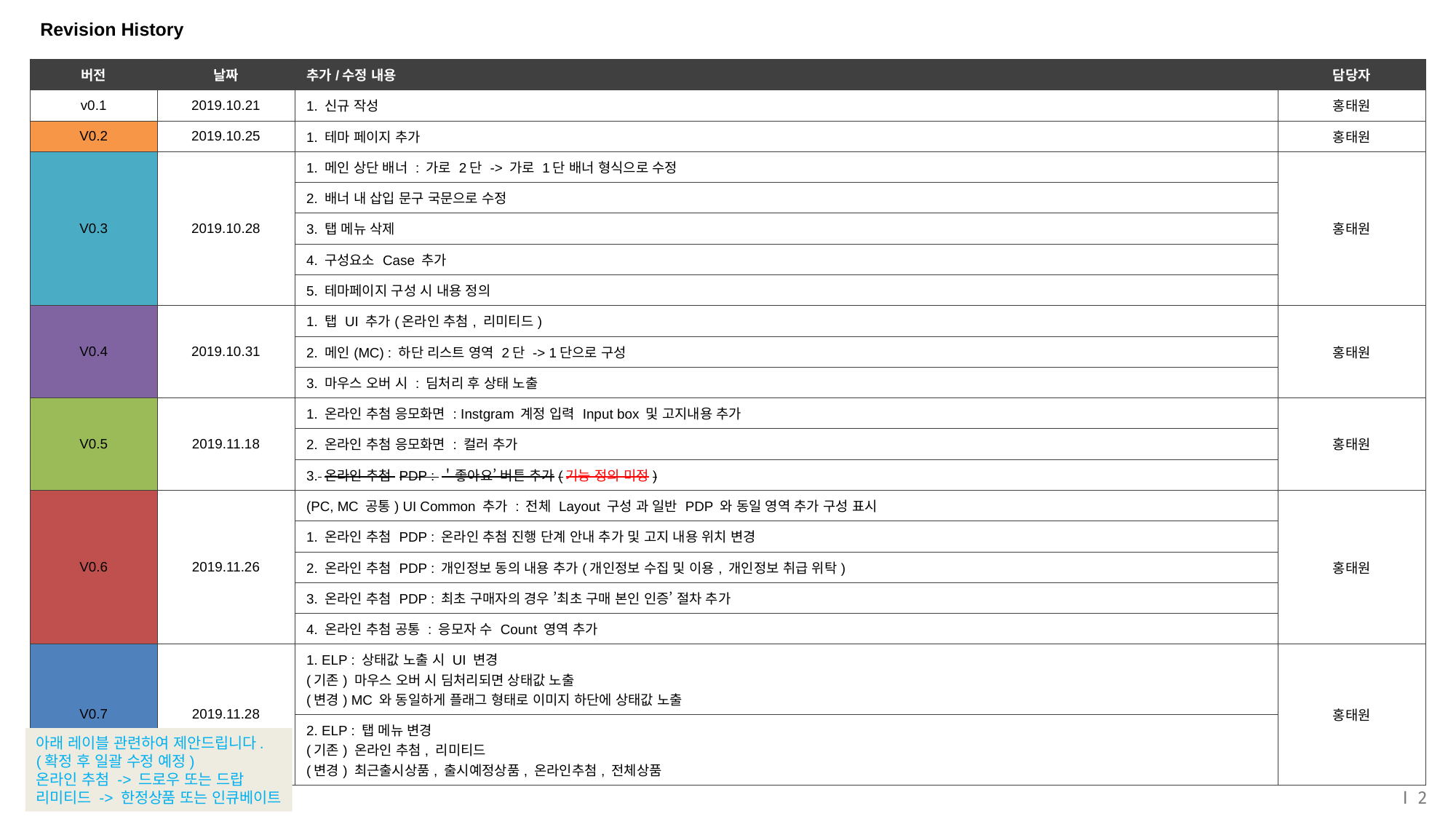

# Revision History
| 버전 | 날짜 | 추가/수정 내용 | 담당자 |
| --- | --- | --- | --- |
| v0.1 | 2019.10.21 | 1. 신규 작성 | 홍태원 |
| V0.2 | 2019.10.25 | 1. 테마 페이지 추가 | 홍태원 |
| V0.3 | 2019.10.28 | 1. 메인 상단 배너 : 가로 2단 -> 가로 1단 배너 형식으로 수정 | 홍태원 |
|  |  | 2. 배너 내 삽입 문구 국문으로 수정 |  |
|  |  | 3. 탭 메뉴 삭제 |  |
|  |  | 4. 구성요소 Case 추가 |  |
|  |  | 5. 테마페이지 구성 시 내용 정의 |  |
| V0.4 | 2019.10.31 | 1. 탭 UI 추가(온라인 추첨, 리미티드) | 홍태원 |
|  |  | 2. 메인(MC) : 하단 리스트 영역 2단 -> 1단으로 구성 |  |
|  |  | 3. 마우스 오버 시 : 딤처리 후 상태 노출 |  |
| V0.5 | 2019.11.18 | 1. 온라인 추첨 응모화면 : Instgram 계정 입력 Input box 및 고지내용 추가 | 홍태원 |
|  |  | 2. 온라인 추첨 응모화면 : 컬러 추가 |  |
|  |  | 3. 온라인 추첨 PDP : ＇좋아요’ 버튼 추가(기능 정의 미정) |  |
| V0.6 | 2019.11.26 | (PC, MC 공통) UI Common 추가 : 전체 Layout 구성 과 일반 PDP 와 동일 영역 추가 구성 표시 | 홍태원 |
|  |  | 1. 온라인 추첨 PDP : 온라인 추첨 진행 단계 안내 추가 및 고지 내용 위치 변경 |  |
|  |  | 2. 온라인 추첨 PDP : 개인정보 동의 내용 추가(개인정보 수집 및 이용, 개인정보 취급 위탁) |  |
|  |  | 3. 온라인 추첨 PDP : 최초 구매자의 경우 ’최초 구매 본인 인증’ 절차 추가 |  |
|  |  | 4. 온라인 추첨 공통 : 응모자 수 Count 영역 추가 |  |
| V0.7 | 2019.11.28 | 1. ELP : 상태값 노출 시 UI 변경 (기존) 마우스 오버 시 딤처리되면 상태값 노출 (변경) MC 와 동일하게 플래그 형태로 이미지 하단에 상태값 노출 | 홍태원 |
|  |  | 2. ELP : 탭 메뉴 변경 (기존) 온라인 추첨, 리미티드 (변경) 최근출시상품, 출시예정상품, 온라인추첨, 전체상품 |  |
아래 레이블 관련하여 제안드립니다.
(확정 후 일괄 수정 예정)
온라인 추첨 -> 드로우 또는 드랍
리미티드 -> 한정상품 또는 인큐베이트